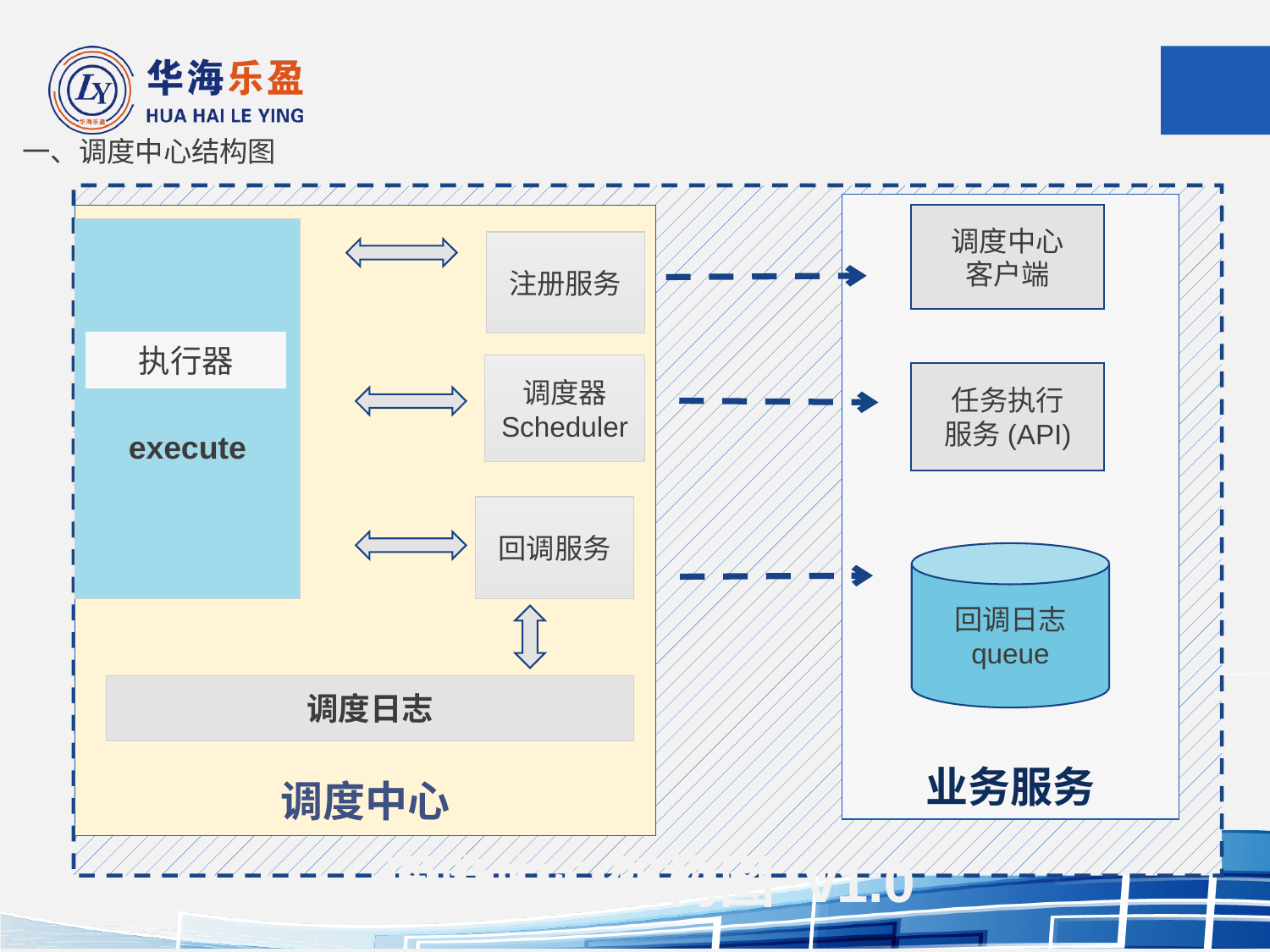

一、调度中心结构图

调度中心架构图 v1.0

业务服务

调度中心
调度中心
客户端

execute
注册服务

执行器
调度器
Scheduler
任务执行
服务(API)

回调服务

回调日志
queue

调度日志